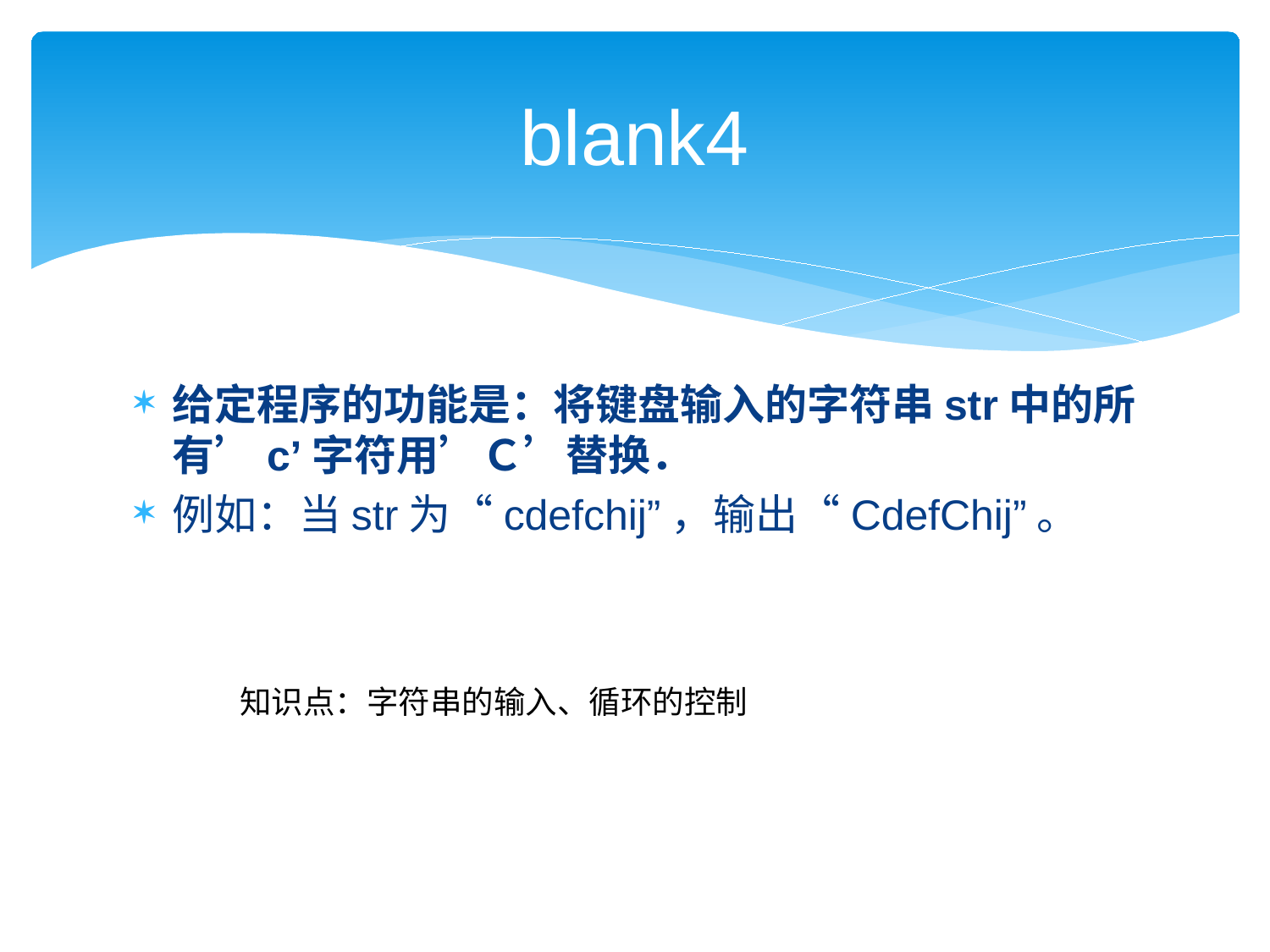

# blank4
给定程序的功能是：将键盘输入的字符串str中的所有’c’字符用’Ｃ’替换．
例如：当str为“cdefchij”，输出“CdefChij”。

知识点：字符串的输入、循环的控制